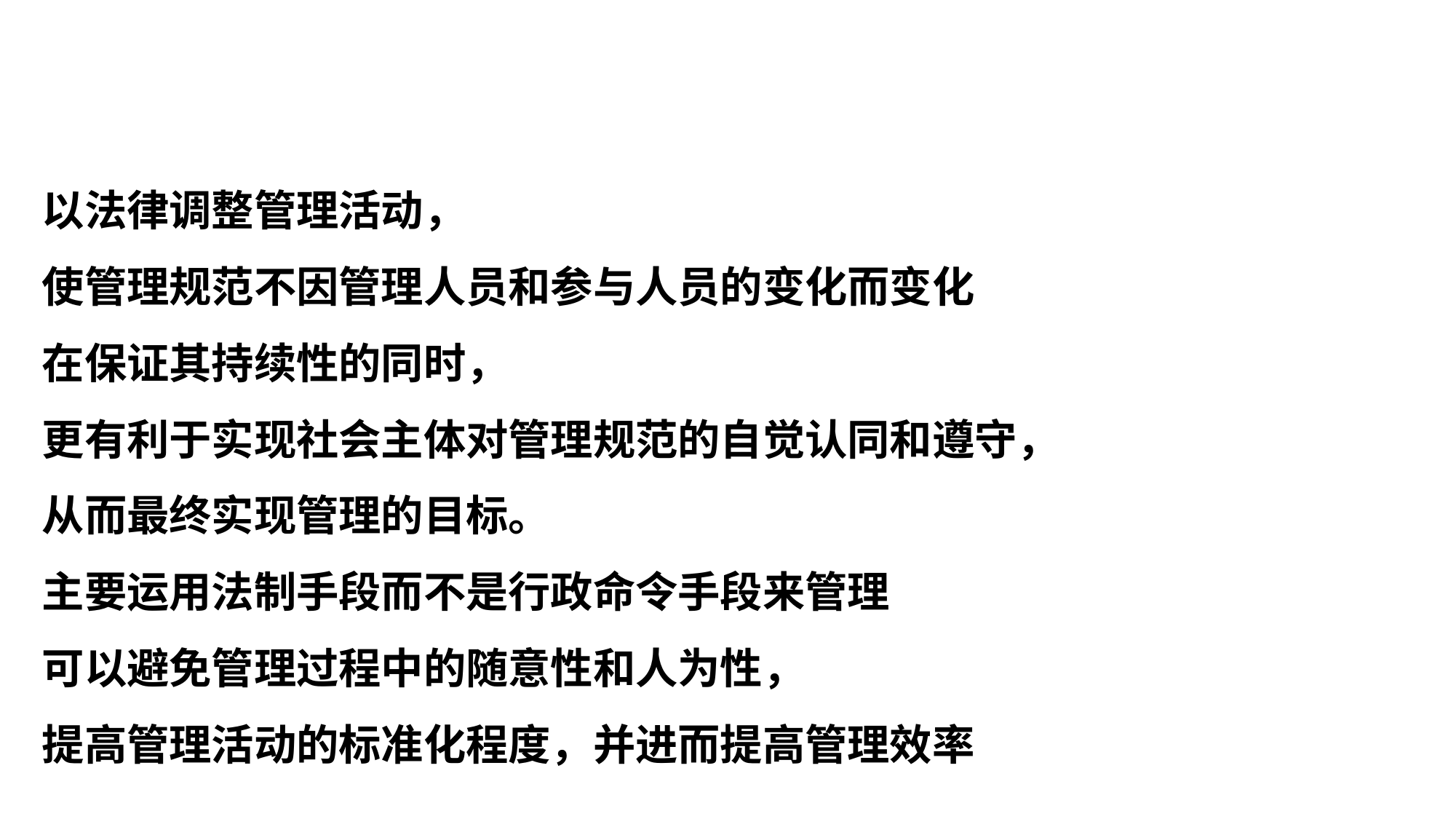

以法律调整管理活动，
使管理规范不因管理人员和参与人员的变化而变化
在保证其持续性的同时，
更有利于实现社会主体对管理规范的自觉认同和遵守，
从而最终实现管理的目标。
主要运用法制手段而不是行政命令手段来管理
可以避免管理过程中的随意性和人为性，
提高管理活动的标准化程度，并进而提高管理效率